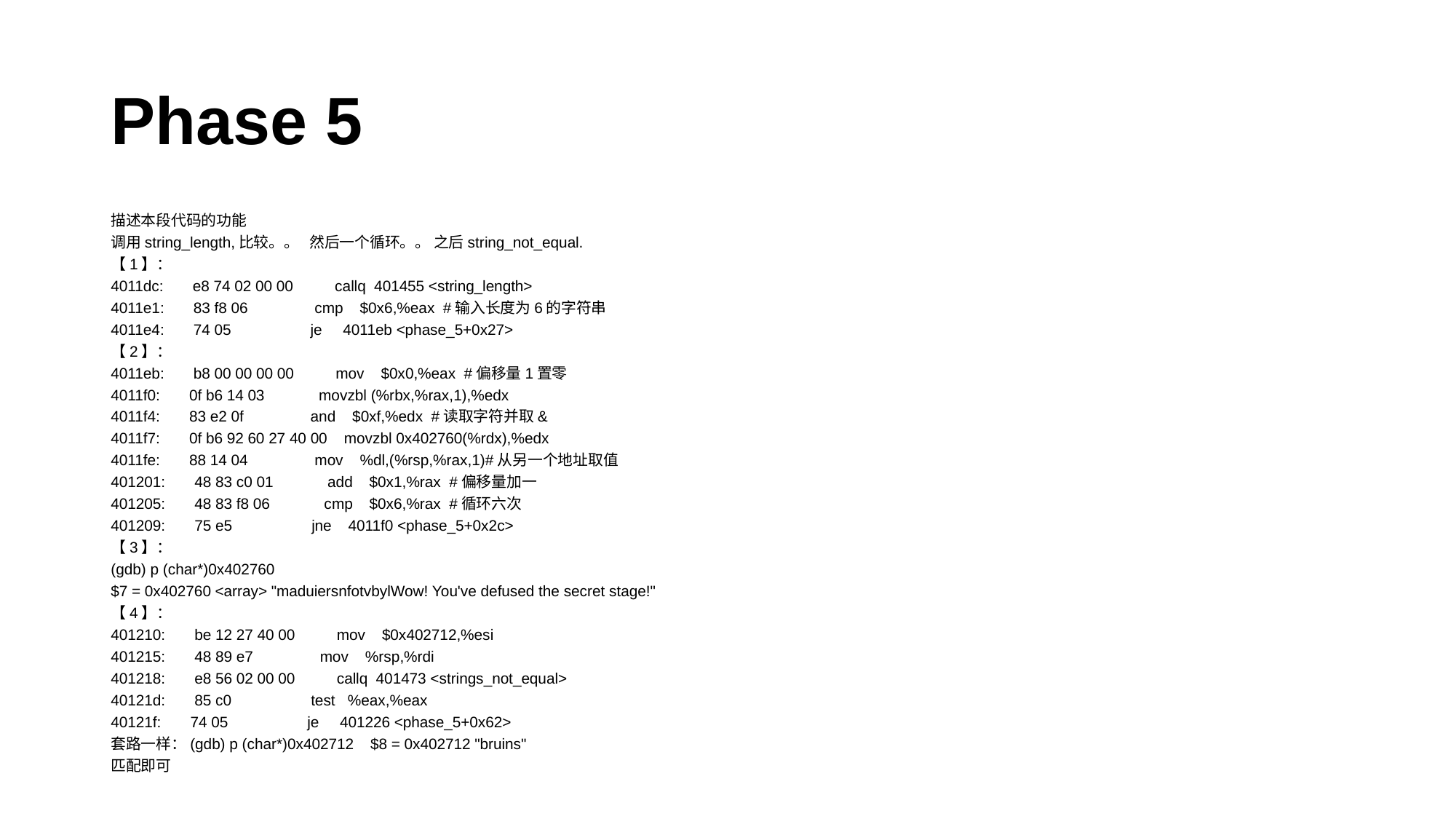

# Phase 5
描述本段代码的功能
调用string_length,比较。。   然后一个循环。。 之后string_not_equal.
【1】：
4011dc:       e8 74 02 00 00          callq  401455 <string_length>
4011e1:       83 f8 06                cmp    $0x6,%eax  #输入长度为6的字符串
4011e4:       74 05                   je     4011eb <phase_5+0x27>
【2】：
4011eb:       b8 00 00 00 00          mov    $0x0,%eax  #偏移量1置零
4011f0:       0f b6 14 03             movzbl (%rbx,%rax,1),%edx
4011f4:       83 e2 0f                and    $0xf,%edx  #读取字符并取&
4011f7:       0f b6 92 60 27 40 00    movzbl 0x402760(%rdx),%edx
4011fe:       88 14 04                mov    %dl,(%rsp,%rax,1)#从另一个地址取值
401201:       48 83 c0 01             add    $0x1,%rax  #偏移量加一
401205:       48 83 f8 06             cmp    $0x6,%rax  #循环六次
401209:       75 e5                   jne    4011f0 <phase_5+0x2c>
【3】：
(gdb) p (char*)0x402760
$7 = 0x402760 <array> "maduiersnfotvbylWow! You've defused the secret stage!"
【4】：
401210:       be 12 27 40 00          mov    $0x402712,%esi
401215:       48 89 e7                mov    %rsp,%rdi
401218:       e8 56 02 00 00          callq  401473 <strings_not_equal>
40121d:       85 c0                   test   %eax,%eax
40121f:       74 05                   je     401226 <phase_5+0x62>
套路一样：(gdb) p (char*)0x402712    $8 = 0x402712 "bruins"
匹配即可